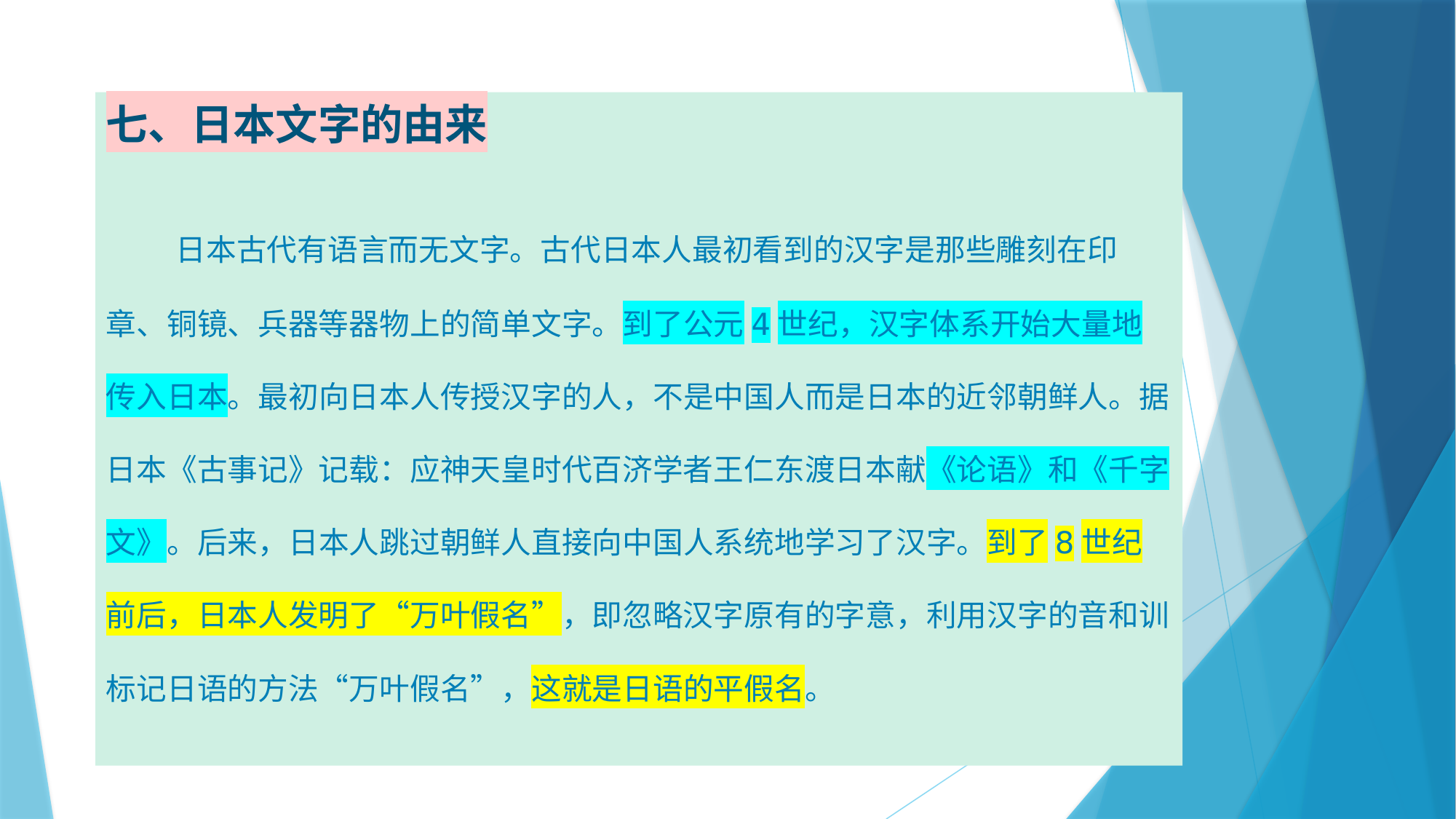

七、日本文字的由来

   　日本古代有语言而无文字。古代日本人最初看到的汉字是那些雕刻在印章、铜镜、兵器等器物上的简单文字。到了公元4世纪，汉字体系开始大量地传入日本。最初向日本人传授汉字的人，不是中国人而是日本的近邻朝鲜人。据日本《古事记》记载：应神天皇时代百济学者王仁东渡日本献《论语》和《千字文》。后来，日本人跳过朝鲜人直接向中国人系统地学习了汉字。到了8世纪前后，日本人发明了“万叶假名”，即忽略汉字原有的字意，利用汉字的音和训标记日语的方法“万叶假名”，这就是日语的平假名。